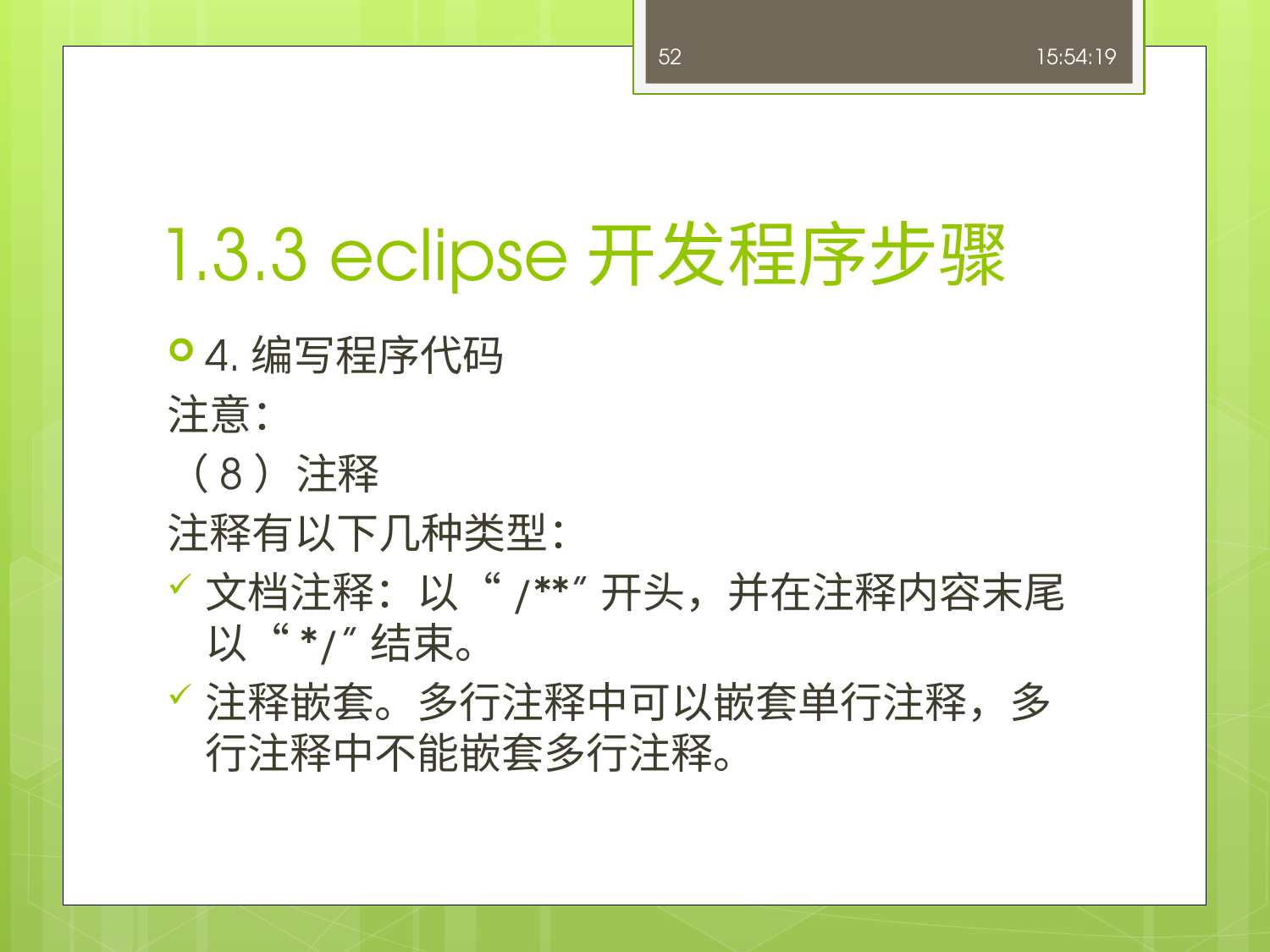

52
15:54:19
# 1.3.3 eclipse开发程序步骤
4.编写程序代码
注意：
（8）注释
注释有以下几种类型：
文档注释：以“/**”开头，并在注释内容末尾以“*/”结束。
注释嵌套。多行注释中可以嵌套单行注释，多行注释中不能嵌套多行注释。